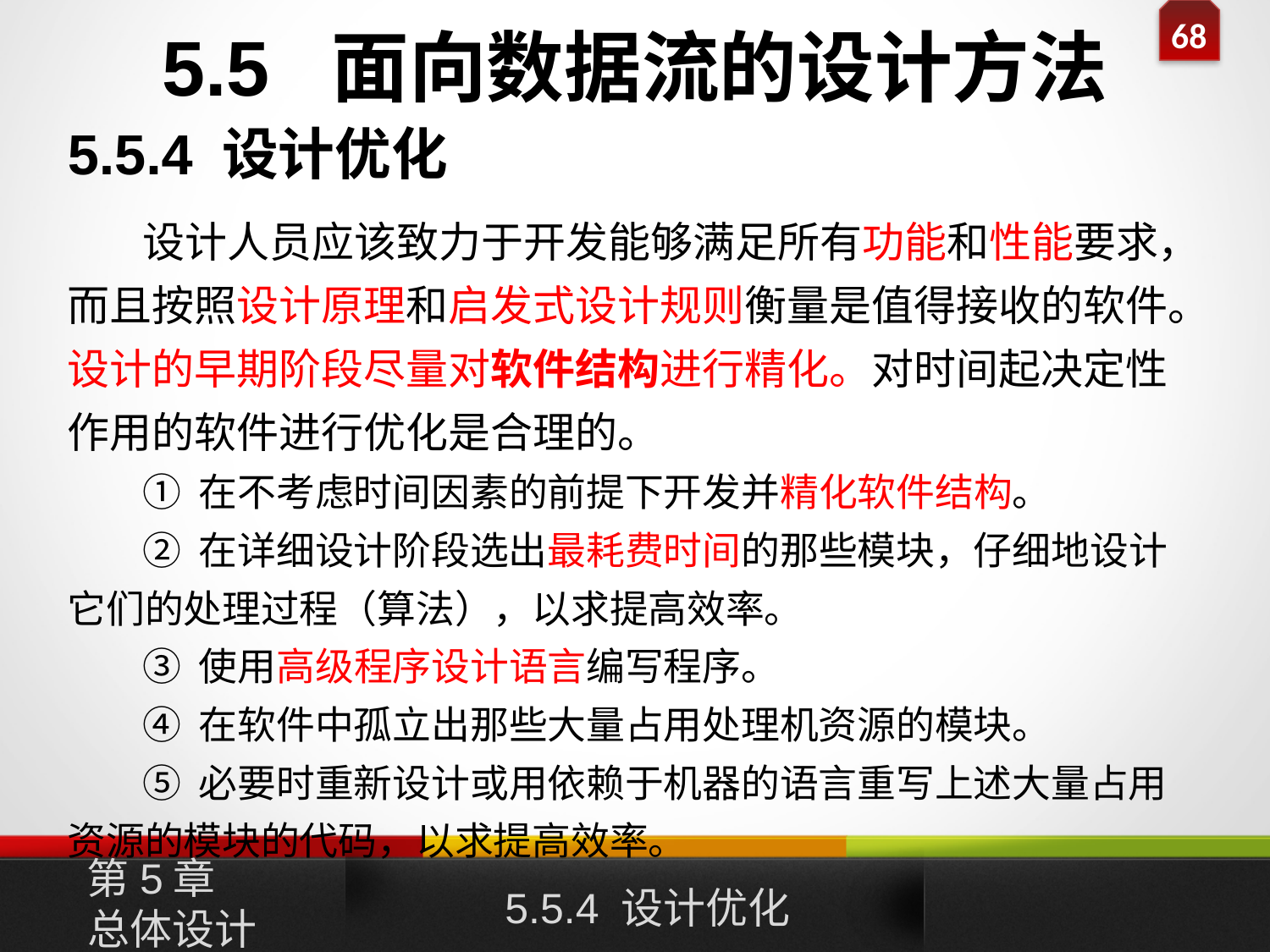

# 5.5  面向数据流的设计方法
5.5.4 设计优化
设计人员应该致力于开发能够满足所有功能和性能要求，而且按照设计原理和启发式设计规则衡量是值得接收的软件。设计的早期阶段尽量对软件结构进行精化。对时间起决定性作用的软件进行优化是合理的。
① 在不考虑时间因素的前提下开发并精化软件结构。
② 在详细设计阶段选出最耗费时间的那些模块，仔细地设计它们的处理过程（算法），以求提高效率。
③ 使用高级程序设计语言编写程序。
④ 在软件中孤立出那些大量占用处理机资源的模块。
⑤ 必要时重新设计或用依赖于机器的语言重写上述大量占用资源的模块的代码，以求提高效率。
第5章
总体设计
5.5.4 设计优化